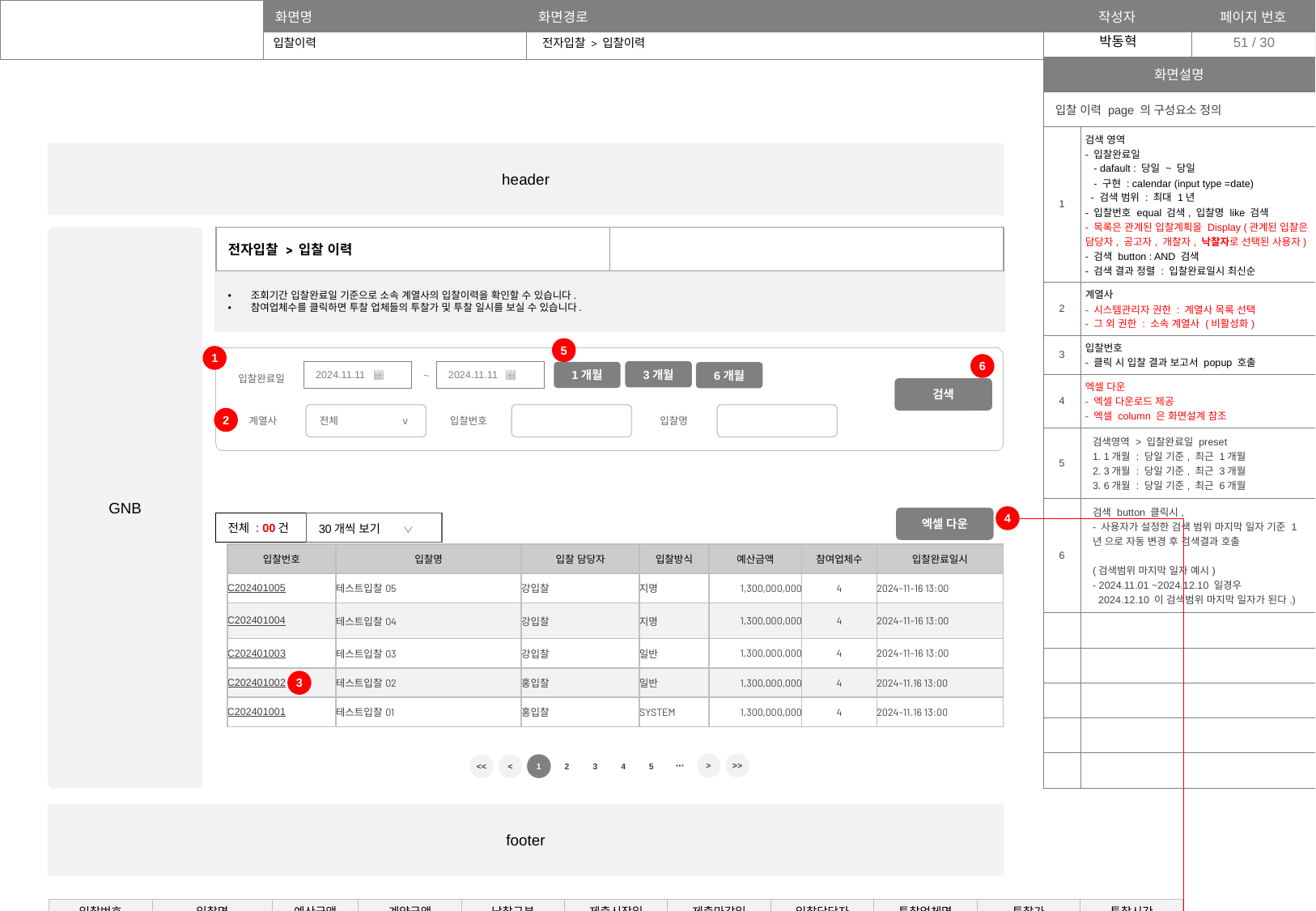

51

입찰이력
전자입찰 > 입찰이력
| 화면설명 |  |
| --- | --- |
| 입찰 이력 page 의 구성요소 정의 |  |
| 1 | 검색 영역 - 입찰완료일 - dafault : 당일 ~ 당일 - 구현 : calendar (input type =date) - 검색 범위 : 최대 1년 - 입찰번호 equal 검색, 입찰명 like 검색 - 목록은 관계된 입찰계획을 Display (관계된 입찰은 담당자, 공고자, 개찰자, 낙찰자로 선택된 사용자) - 검색 button : AND 검색 - 검색 결과 정렬 : 입찰완료일시 최신순 |
| 2 | 계열사 - 시스템관리자 권한 : 계열사 목록 선택 - 그 외 권한 : 소속 계열사 (비활성화) |
| 3 | 입찰번호 - 클릭 시 입찰 결과 보고서 popup 호출 |
| 4 | 엑셀 다운 - 엑셀 다운로드 제공 - 엑셀 column 은 화면설계 참조 |
| 5 | 검색영역 > 입찰완료일 preset 1. 1개월 : 당일 기준, 최근 1개월 2. 3개월 : 당일 기준, 최근 3개월 3. 6개월 : 당일 기준, 최근 6개월 |
| 6 | 검색 button 클릭시, - 사용자가 설정한 검색 범위 마지막 일자 기준 1년 으로 자동 변경 후 검색결과 호출 (검색범위 마지막 일자 예시) - 2024.11.01 ~2024.12.10 일경우 2024.12.10 이 검색범위 마지막 일자가 된다.) |
|  |  |
|  |  |
|  |  |
|  |  |
|  |  |
header
GNB
| 전자입찰 > 입찰 이력 |  |
| --- | --- |
조회기간 입찰완료일 기준으로 소속 계열사의 입찰이력을 확인할 수 있습니다.
참여업체수를 클릭하면 투찰 업체들의 투찰가 및 투찰 일시를 보실 수 있습니다.
5
1

6
3개월
2024.11.11   📅
2024.11.11   📅
1개월
~
입찰완료일
6개월
검색
계열사
전체                      v
입찰번호

입찰명

2
4
엑셀 다운
| 전체 : 00건 | 30개씩 보기 ⌵ |
| --- | --- |
| 입찰번호 | 입찰명 | 입찰 담당자 | 입찰방식 | 예산금액 | 참여업체수 | 입찰완료일시 |
| --- | --- | --- | --- | --- | --- | --- |
| C202401005 | 테스트입찰05 | 강입찰 | 지명 | 1,300,000,000 | 4 | 2024-11-16 13:00 |
| C202401004 | 테스트입찰04 | 강입찰 | 지명 | 1,300,000,000 | 4 | 2024-11-16 13:00 |
| C202401003 | 테스트입찰03 | 강입찰 | 일반 | 1,300,000,000 | 4 | 2024-11-16 13:00 |
| C202401002 | 테스트입찰02 | 홍입찰 | 일반 | 1,300,000,000 | 4 | 2024-11.16 13:00 |
| C202401001 | 테스트입찰01 | 홍입찰 | SYSTEM | 1,300,000,000 | 4 | 2024-11.16 13:00 |
3
>>
⋯
>
3
4
5
<
1
2
<<
footer
| 입찰번호 | 입찰명 | 예산금액 | 계약금액 | 낙찰구분 | 제출시작일 | 제출마감일 | 입찰담당자 | 투찰업체명 | 투찰가 | 투찰시간 |
| --- | --- | --- | --- | --- | --- | --- | --- | --- | --- | --- |
| C202401001 | 테스트입찰01 | 1,300,000,000 | 1,100,000,000 | 낙찰 | 2024-04-25 17:00 | 2024-04-25 17:00 | 강입찰 | 테스트협력사01 | 1,100,000,000 | 2024-04-25 17:14 |
| C202401001 | 테스트입찰01 | 1,300,000,000 | 1,100,000,000 | 낙찰 | 2024-04-25 14:00 | 2024-04-25 14:40 | 강입찰 | 테스트협력사02 | 1,100,000,000 | 2024-04-25 14:41 |
| C202401001 | 테스트입찰01 | 1,300,000,000 | 1,100,000,000 | 낙찰 | 2024-04-08 10:35 | 2024-04-10 10:41 | 강입찰 | 테스트협력사03 | 1,200,000,000 | 2024-04-10 16:00 |
| C202401001 | 테스트입찰01 | 1,300,000,000 | 1,100,000,000 | 낙찰 | 2024-04-08 10:35 | 2024-04-08 10:41 | 강입찰 | 테스트협력사04 | 1,200,000,000 | 2024-04-10 16:00 |
| C202401001 | 테스트입찰01 | 1,300,000,000 |  | 미선정 | 2024-04-22 09:00 | 2024-04-22 09:00 | 강입찰 | 테스트협력사05 | 1,300,000,000 | 2024-04-22 09:42 |
| C202401002 | 테스트입찰02 | 1,300,000,000 | 1,100,000,000 | 낙찰 | 2024-04-22 12:00 | 2024-04-22 12:48 | 홍입찰 | 테스트협력사01 | 1,200,000,000 | 2024-04-22 12:47 |
| C202401003 | 테스트입찰03 | 1,300,000,000 | 1,100,000,000 | 낙찰 | 2024-04-22 12:00 | 2024-04-22 12:48 | 홍입찰 | 테스트협력사01 | 1,200,000,000 | 2024-04-22 12:47 |
| C202401004 | 테스트입찰04 | 1,300,000,000 | 1,100,000,000 | 낙찰 | 2024-04-21 01:00 | 2024-04-22 12:40 | 홍입찰 | 테스트협력사01 | 1,200,000,000 | 2024-04-22 12:39 |
| C202401005 | 테스트입찰05 | 1,300,000,000 | 1,100,000,000 | 낙찰 | 2024-04-15 12:30 | 2024-04-15 13:20 | 홍입찰 | 테스트협력사01 | 1,200,000,000 | 2024-04-15 13:12 |
| C202401006 | 테스트입찰06 | 1,300,000,000 | 1,100,000,000 | 낙찰 | 2024-04-12 14:07 | 2024-04-12 14:48 | 홍입찰 | 테스트협력사01 | 1,200,000,000 | 2024-04-12 14:47 |